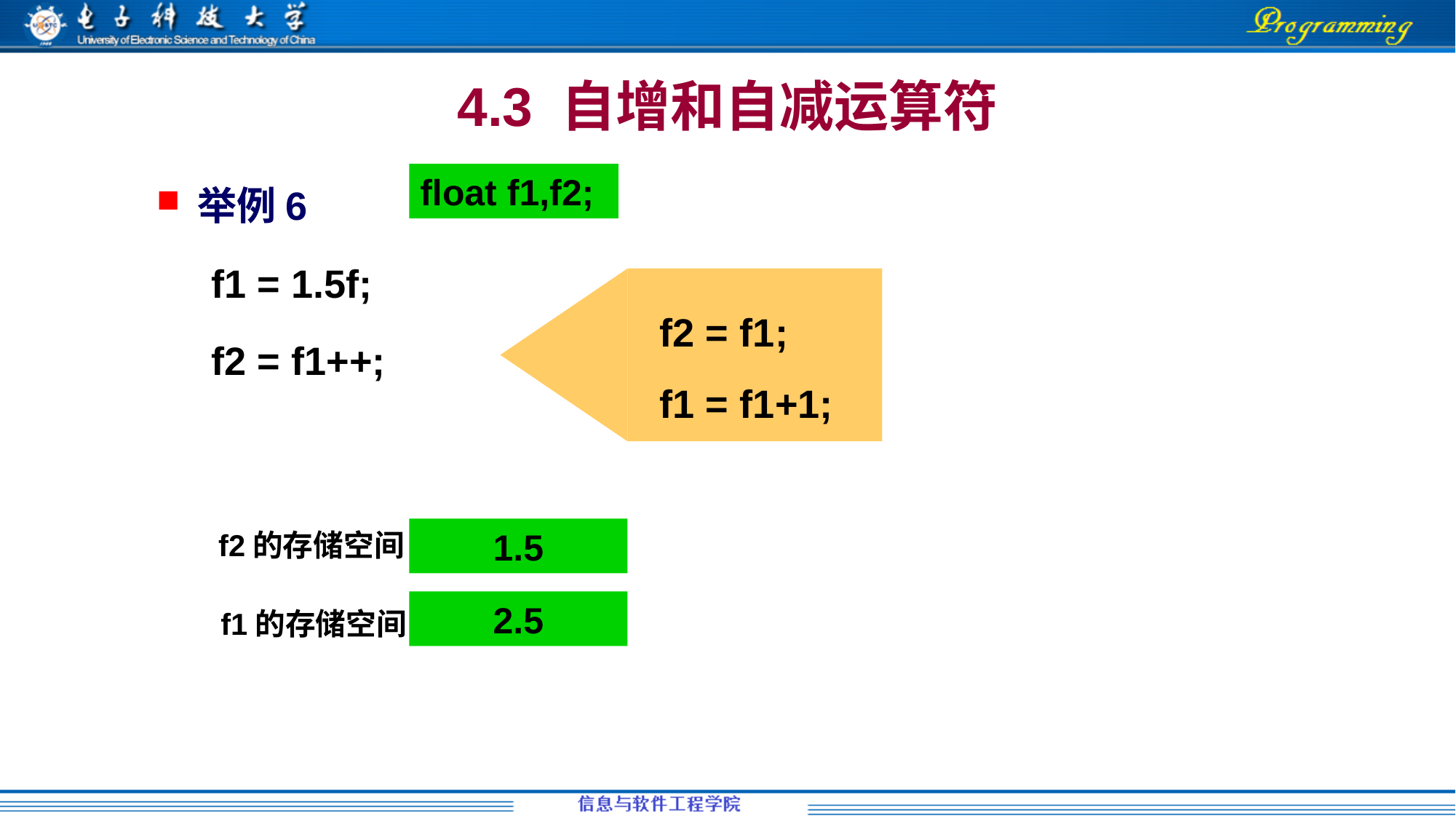

4.3 自增和自减运算符
举例6
f1 = 1.5f;
f2 = f1++;

float f1,f2;
f2 = f1;
f1 = f1+1;

f2的存储空间
1.5
f1的存储空间
2.5